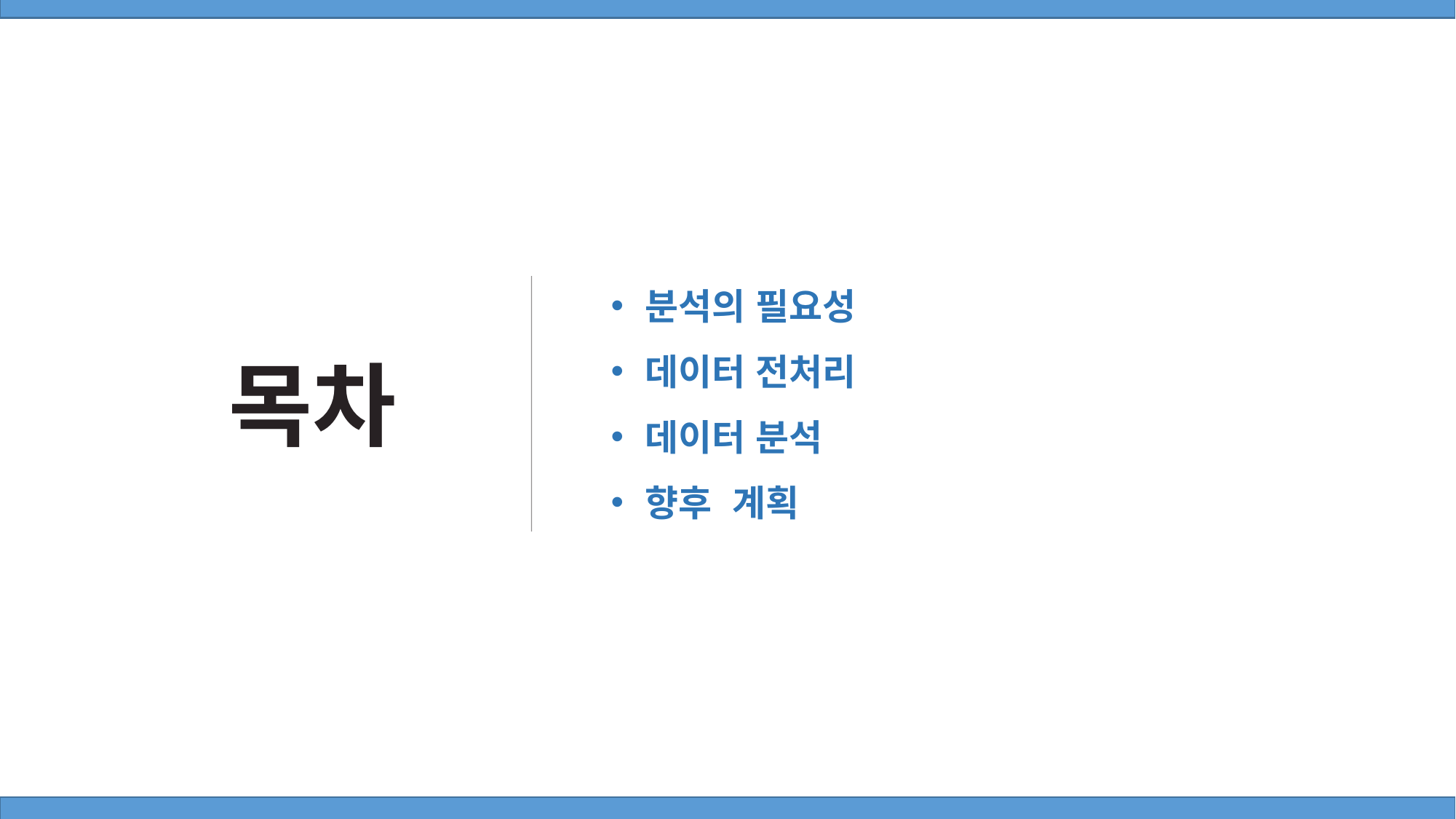

분석의 필요성
데이터 전처리
데이터 분석
향후  계획
목차